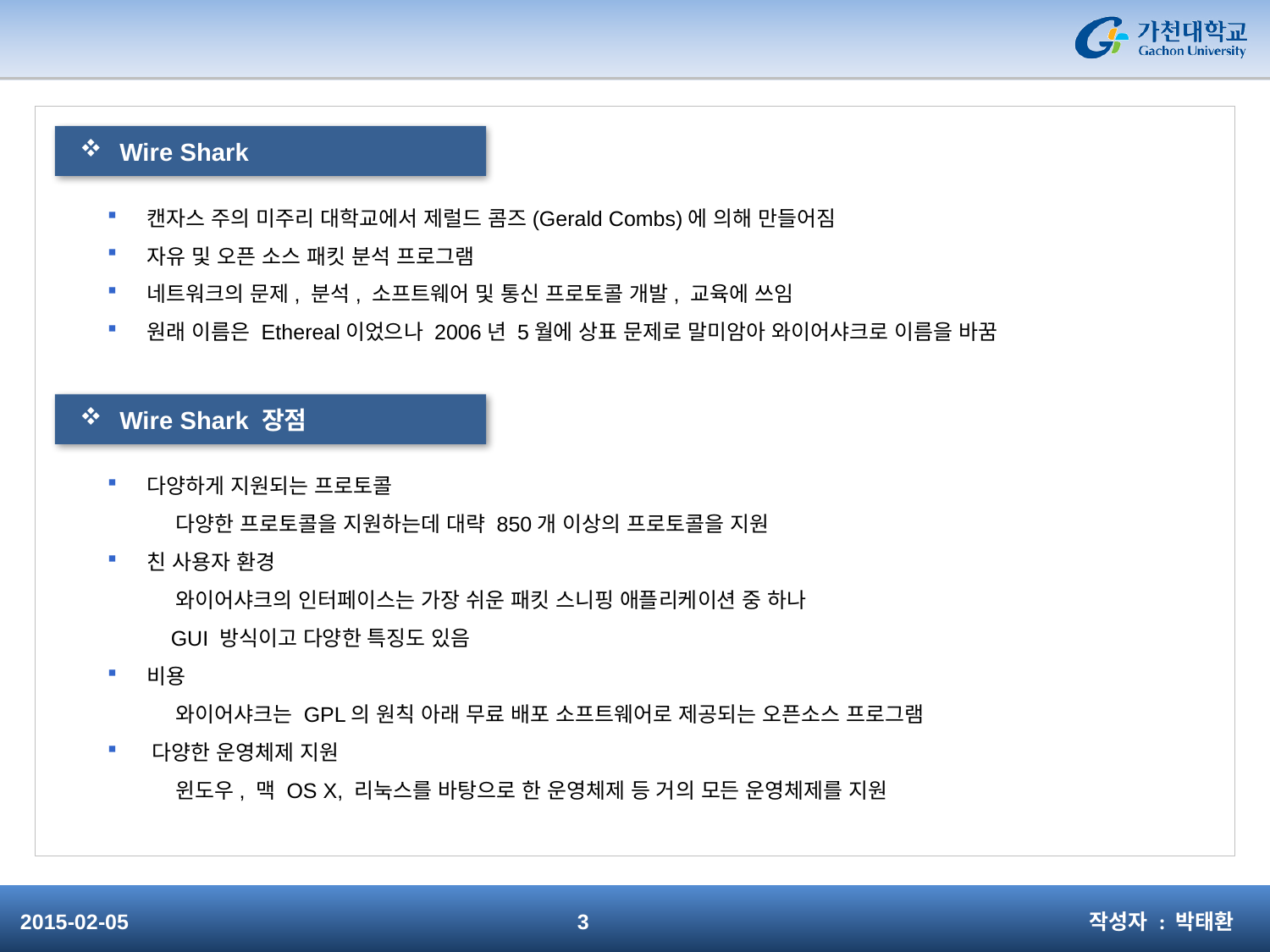

#

Wire Shark
캔자스 주의 미주리 대학교에서 제럴드 콤즈(Gerald Combs)에 의해 만들어짐
자유 및 오픈 소스 패킷 분석 프로그램
네트워크의 문제, 분석, 소프트웨어 및 통신 프로토콜 개발, 교육에 쓰임
원래 이름은 Ethereal이었으나 2006년 5월에 상표 문제로 말미암아 와이어샤크로 이름을 바꿈
Wire Shark 장점
다양하게 지원되는 프로토콜
​다양한 프로토콜을 지원하는데 대략 850개 이상의 프로토콜을 지원
친 사용자 환경
​와이어샤크의 인터페이스는 가장 쉬운 패킷 스니핑 애플리케이션 중 하나
GUI 방식이고 다양한 특징도 있음
비용
​와이어샤크는 GPL의 원칙 아래 무료 배포 소프트웨어로 제공되는 오픈소스 프로그램
​다양한 운영체제 지원
​윈도우, 맥 OS X, 리눅스를 바탕으로 한 운영체제 등 거의 모든 운영체제를 지원
작성자 : 박태환
2015-02-05
3